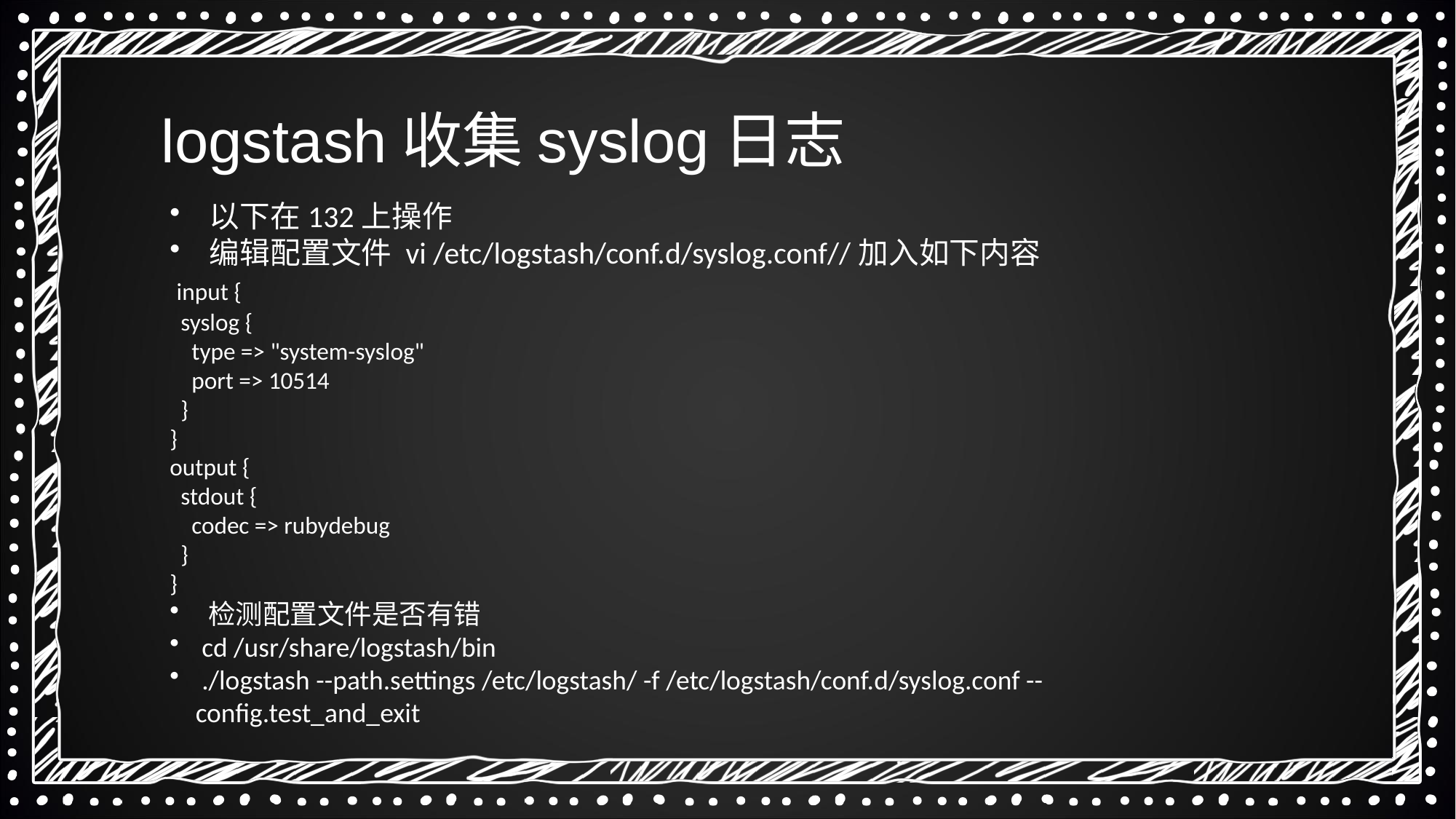

logstash收集syslog日志
 以下在132上操作
 编辑配置文件 vi /etc/logstash/conf.d/syslog.conf//加入如下内容
 input {
  syslog {
    type => "system-syslog"
    port => 10514
  }
}
output {
  stdout {
    codec => rubydebug
  }
}
 检测配置文件是否有错
 cd /usr/share/logstash/bin
 ./logstash --path.settings /etc/logstash/ -f /etc/logstash/conf.d/syslog.conf --config.test_and_exit